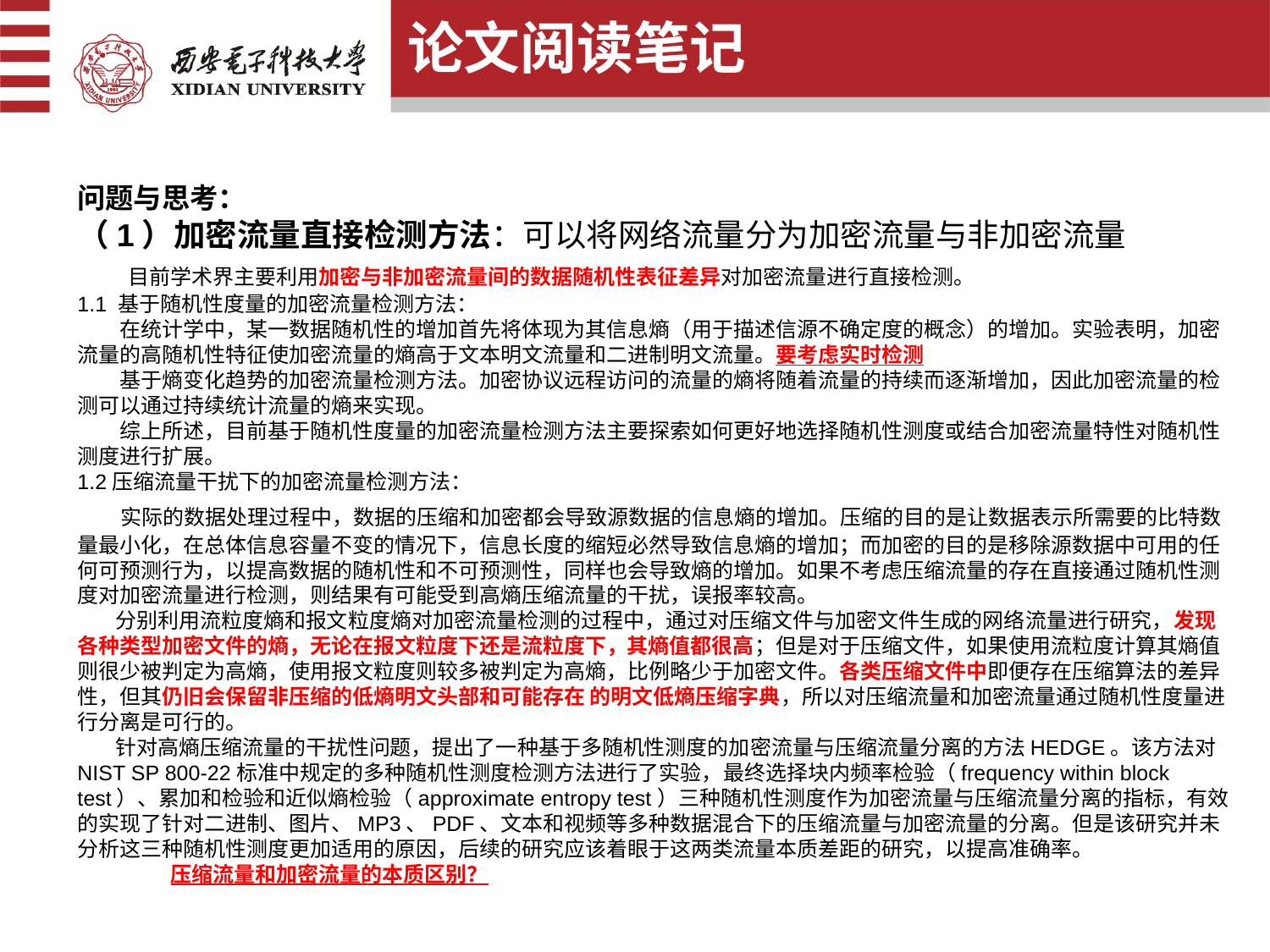

论文阅读笔记
问题与思考：
（1）加密流量直接检测方法：可以将网络流量分为加密流量与非加密流量
      目前学术界主要利用加密与非加密流量间的数据随机性表征差异对加密流量进行直接检测。
1.1 基于随机性度量的加密流量检测方法：
        在统计学中，某一数据随机性的增加首先将体现为其信息熵（用于描述信源不确定度的概念）的增加。实验表明，加密流量的高随机性特征使加密流量的熵高于文本明文流量和二进制明文流量。要考虑实时检测
        基于熵变化趋势的加密流量检测方法。加密协议远程访问的流量的熵将随着流量的持续而逐渐增加，因此加密流量的检测可以通过持续统计流量的熵来实现。
        综上所述，目前基于随机性度量的加密流量检测方法主要探索如何更好地选择随机性测度或结合加密流量特性对随机性测度进行扩展。
1.2压缩流量干扰下的加密流量检测方法：
     实际的数据处理过程中，数据的压缩和加密都会导致源数据的信息熵的增加。压缩的目的是让数据表示所需要的比特数量最小化，在总体信息容量不变的情况下，信息长度的缩短必然导致信息熵的增加；而加密的目的是移除源数据中可用的任何可预测行为，以提高数据的随机性和不可预测性，同样也会导致熵的增加。如果不考虑压缩流量的存在直接通过随机性测度对加密流量进行检测，则结果有可能受到高熵压缩流量的干扰，误报率较高。
       分别利用流粒度熵和报文粒度熵对加密流量检测的过程中，通过对压缩文件与加密文件生成的网络流量进行研究，发现各种类型加密文件的熵，无论在报文粒度下还是流粒度下，其熵值都很高；但是对于压缩文件，如果使用流粒度计算其熵值则很少被判定为高熵，使用报文粒度则较多被判定为高熵，比例略少于加密文件。各类压缩文件中即便存在压缩算法的差异性，但其仍旧会保留非压缩的低熵明文头部和可能存在 的明文低熵压缩字典，所以对压缩流量和加密流量通过随机性度量进行分离是可行的。
       针对高熵压缩流量的干扰性问题，提出了一种基于多随机性测度的加密流量与压缩流量分离的方法HEDGE。该方法对NIST SP 800-22标准中规定的多种随机性测度检测方法进行了实验，最终选择块内频率检验（frequency within block test）、累加和检验和近似熵检验（approximate entropy test）三种随机性测度作为加密流量与压缩流量分离的指标，有效的实现了针对二进制、图片、MP3、PDF、文本和视频等多种数据混合下的压缩流量与加密流量的分离。但是该研究并未分析这三种随机性测度更加适用的原因，后续的研究应该着眼于这两类流量本质差距的研究，以提高准确率。
                   压缩流量和加密流量的本质区别？